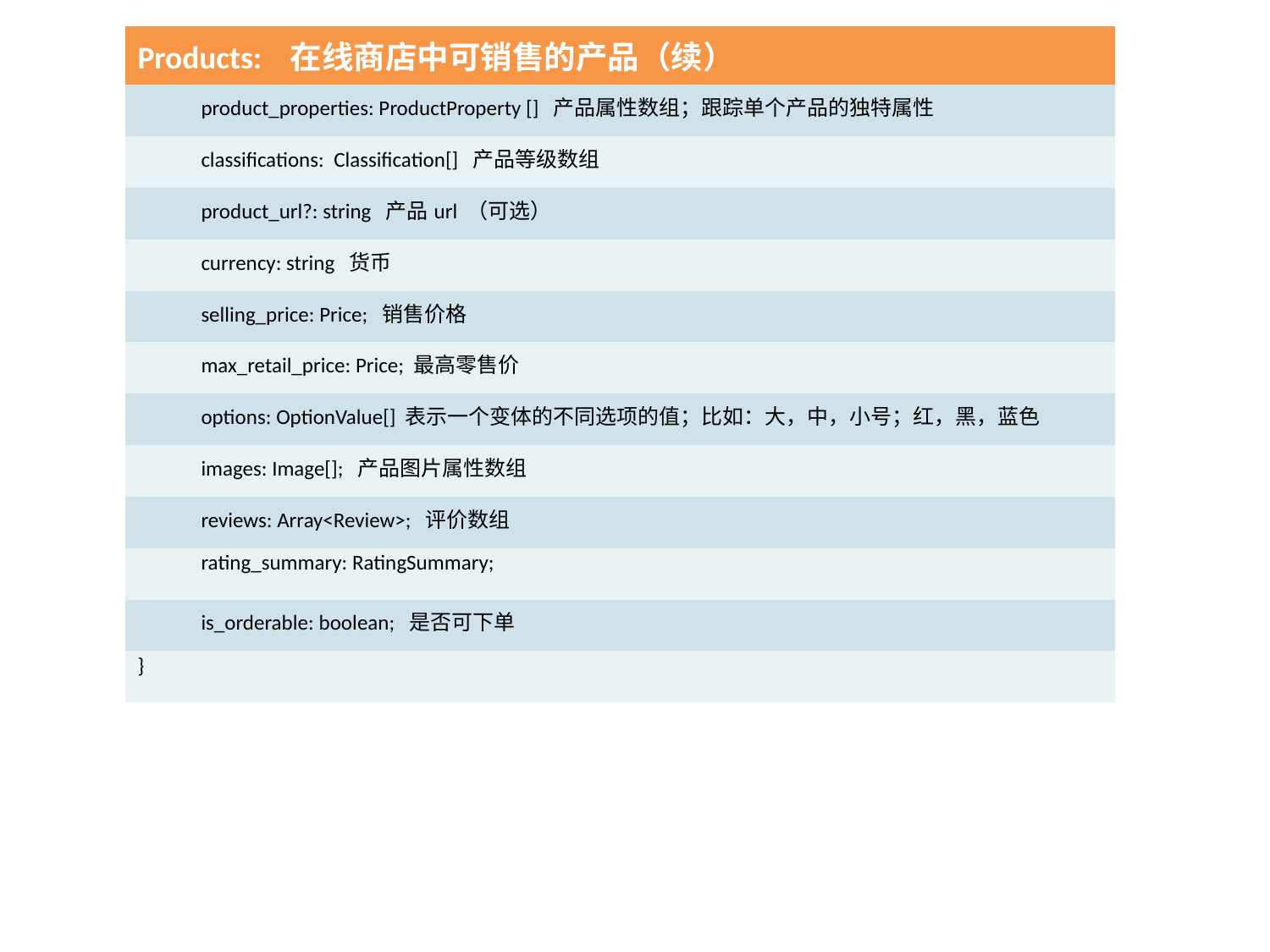

| Products: 在线商店中可销售的产品（续） |
| --- |
| product\_properties: ProductProperty [] 产品属性数组；跟踪单个产品的独特属性 |
| classifications: Classification[] 产品等级数组 |
| product\_url?: string 产品url （可选） |
| currency: string 货币 |
| selling\_price: Price; 销售价格 |
| max\_retail\_price: Price; 最高零售价 |
| options: OptionValue[] 表示一个变体的不同选项的值；比如：大，中，小号；红，黑，蓝色 |
| images: Image[]; 产品图片属性数组 |
| reviews: Array<Review>; 评价数组 |
| rating\_summary: RatingSummary; |
| is\_orderable: boolean; 是否可下单 |
| } |